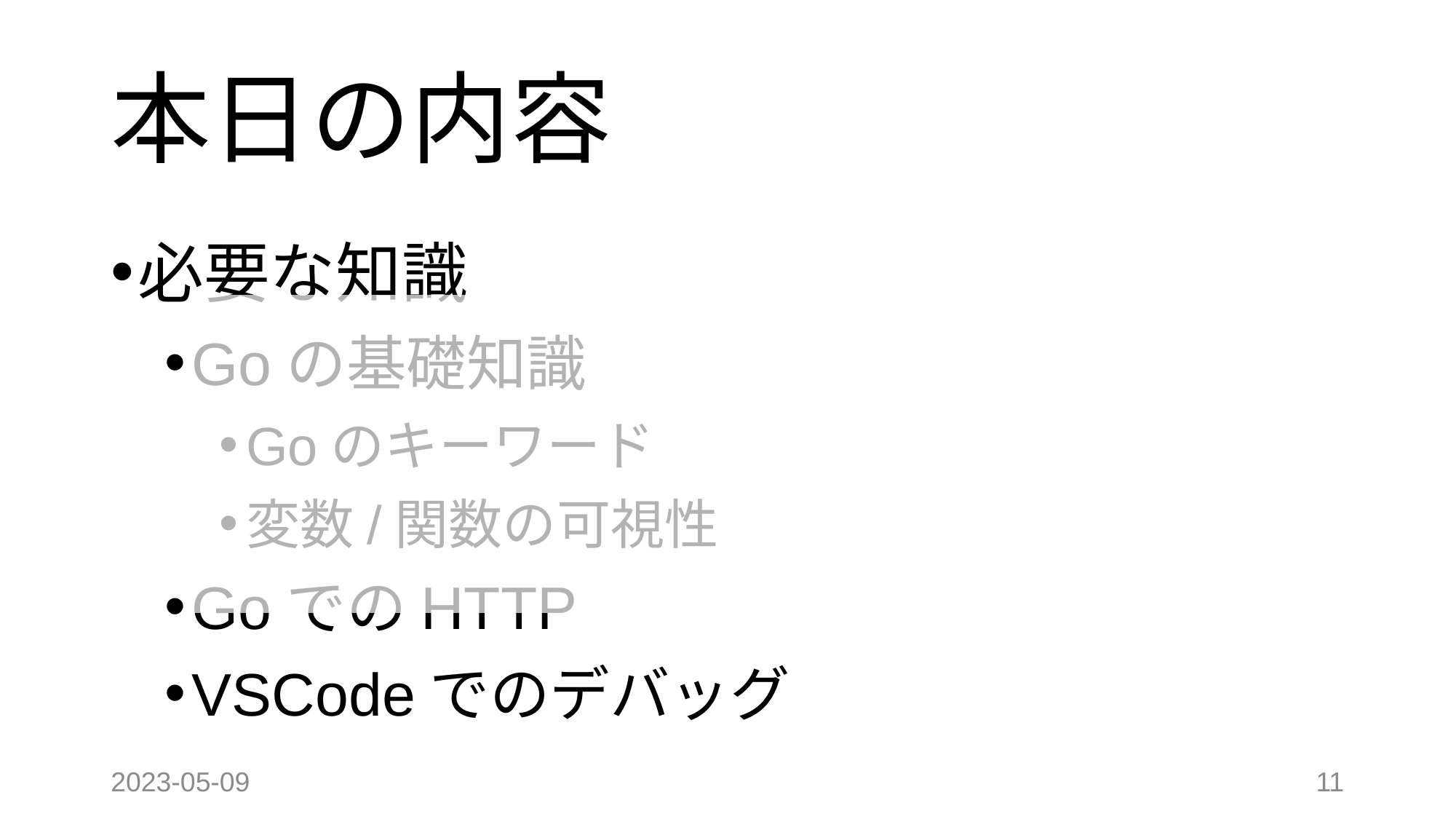

# 本日の内容
必要な知識
Goの基礎知識
Goのキーワード
変数/関数の可視性
GoでのHTTP
VSCodeでのデバッグ

2023-05-09
11